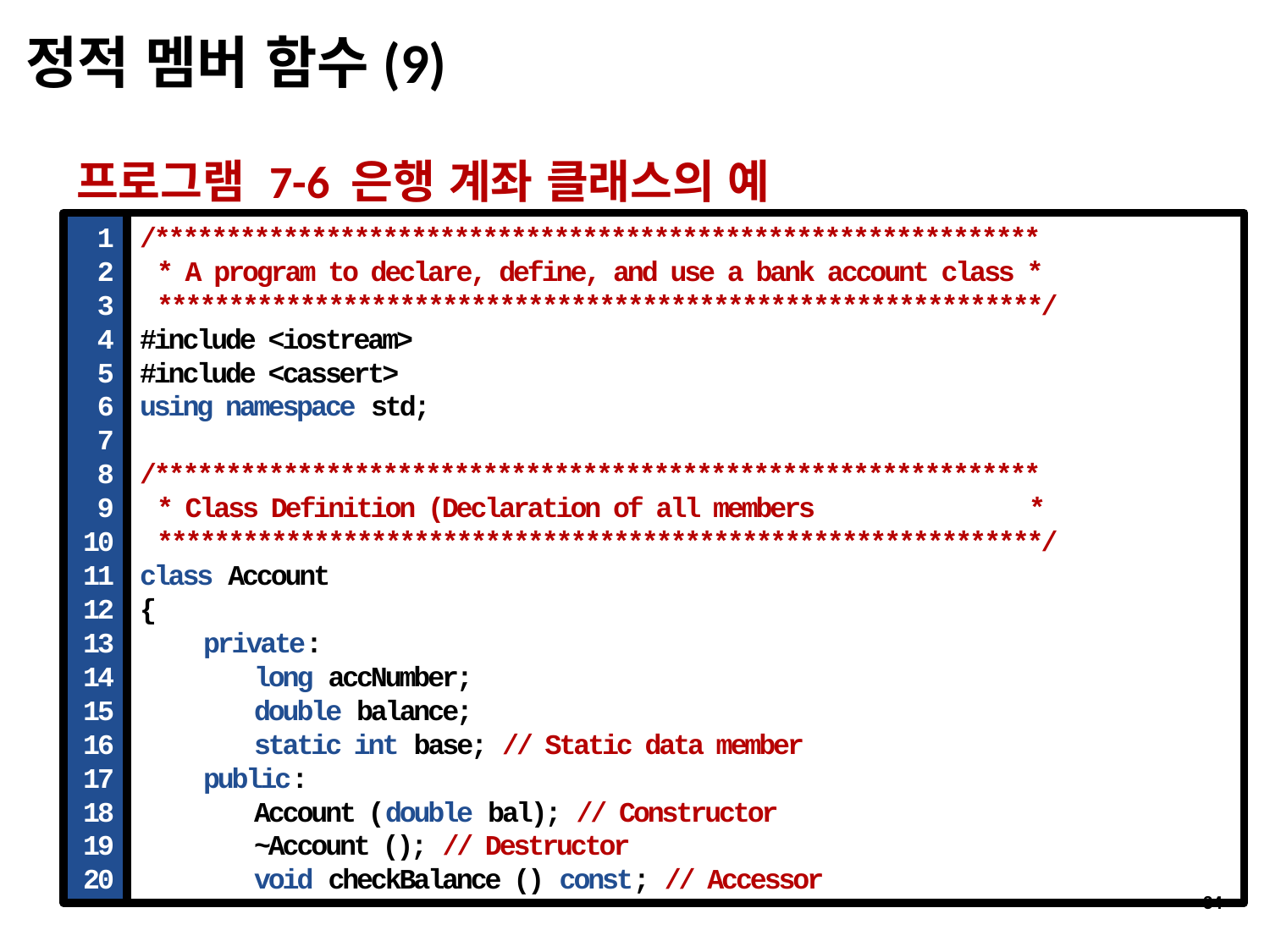

# 정적 멤버 함수(9)
프로그램 7-6 은행 계좌 클래스의 예
1
2
3
4
5
6
7
8
9
10
11
12
13
14
15
16
17
18
19
20
/**************************************************************
 * A program to declare, define, and use a bank account class *
 **************************************************************/
#include <iostream>
#include <cassert>
using namespace std;

/**************************************************************
 * Class Definition (Declaration of all members 		*
 **************************************************************/
class Account
{
private:
long accNumber;
double balance;
static int base; // Static data member
public:
Account (double bal); // Constructor
~Account (); // Destructor
void checkBalance () const; // Accessor